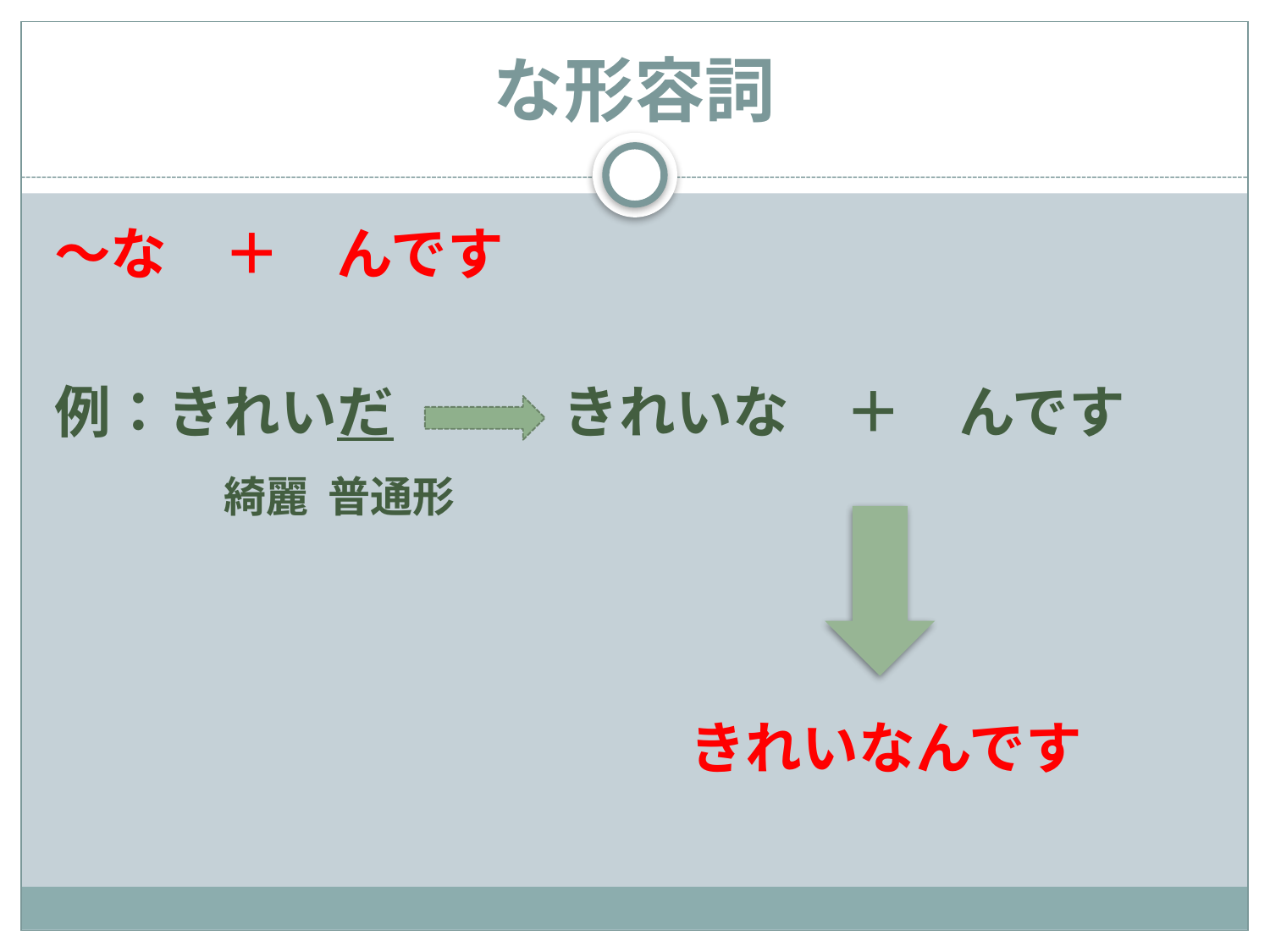

# な形容詞
～な　＋　んです

例：きれいだ　　　きれいな　＋　んです
　　　綺麗  普通形

　　　　　　　　　　　　　　　きれいなんです